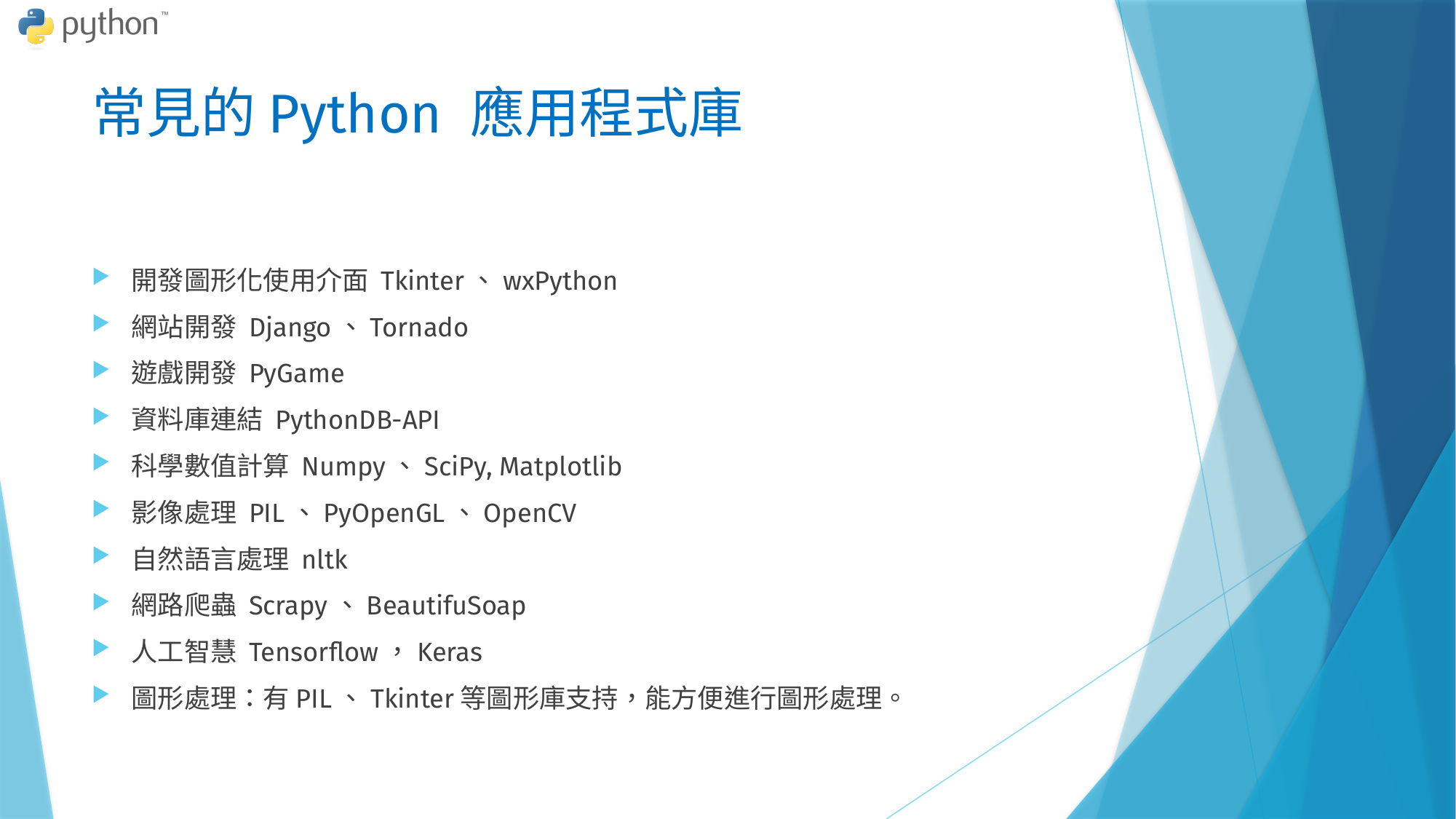

# 常見的Python 應用程式庫
開發圖形化使用介面 Tkinter、wxPython
網站開發 Django、Tornado
遊戲開發 PyGame
資料庫連結 PythonDB-API
科學數值計算 Numpy、SciPy, Matplotlib
影像處理 PIL、PyOpenGL、OpenCV
自然語言處理 nltk
網路爬蟲 Scrapy、BeautifuSoap
人工智慧 Tensorflow，Keras
圖形處理：有PIL、Tkinter等圖形庫支持，能方便進行圖形處理。